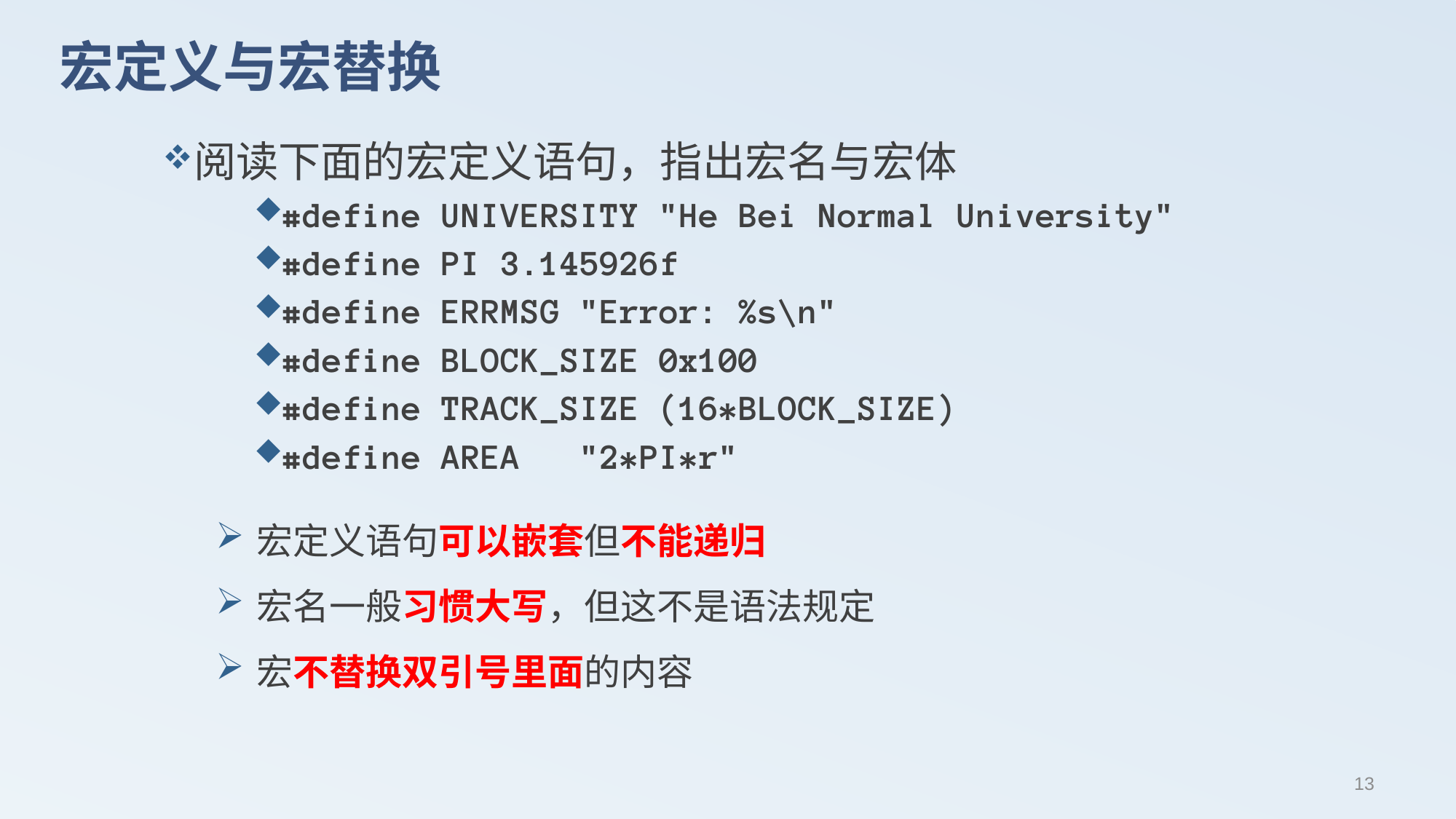

# 宏定义与宏替换
阅读下面的宏定义语句，指出宏名与宏体
#define UNIVERSITY "He Bei Normal University"
#define PI 3.145926f
#define ERRMSG "Error: %s\n"
#define BLOCK_SIZE 0x100
#define TRACK_SIZE (16*BLOCK_SIZE)
#define AREA   "2*PI*r"
宏定义语句可以嵌套但不能递归
宏名一般习惯大写，但这不是语法规定
宏不替换双引号里面的内容